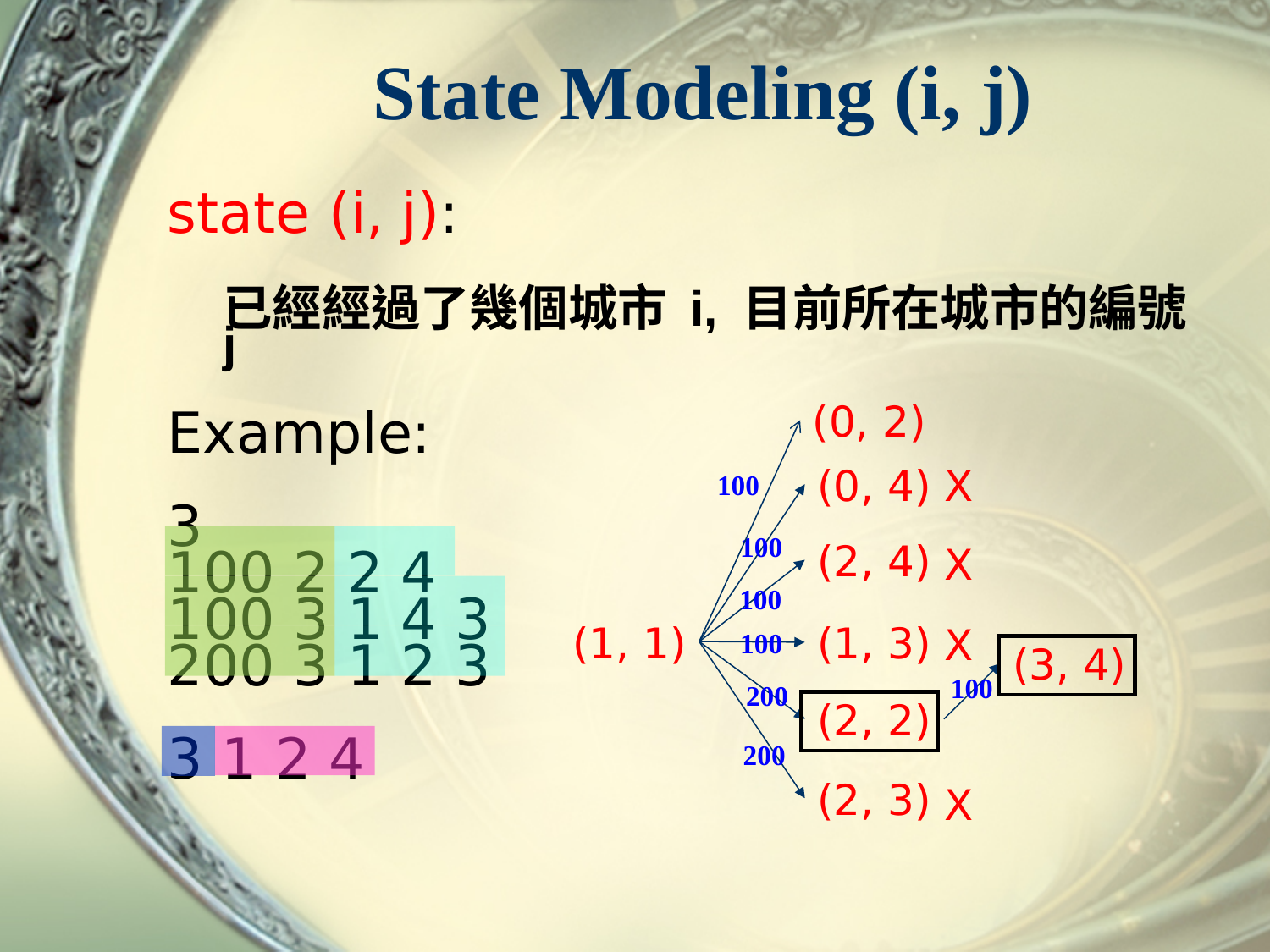

# State Modeling (i, j)

state (i, j):

已經經過了幾個城市 i, 目前所在城市的編號 j

Example:

3
100 2 2 4
100 3 1 4 3
200 3 1 2 3

3 1 2 4
(0, 2)
(0, 4)
Ⅹ
100
100

(2, 4)
Ⅹ
100

(1, 1)
(1, 3)
Ⅹ
100

(3, 4)

100
200
(2, 2)

200
(2, 3)
Ⅹ